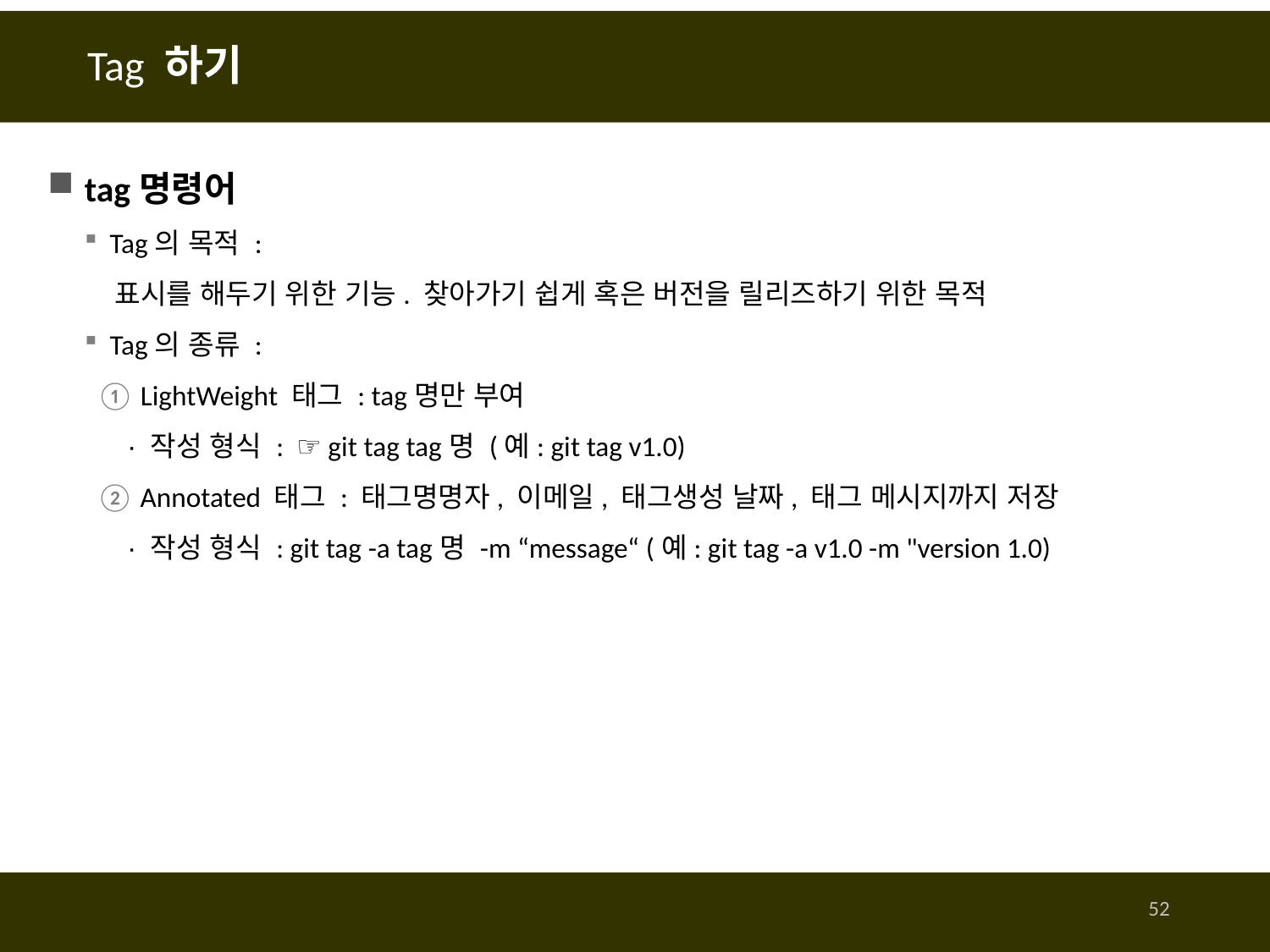

# Tag 하기
tag명령어
Tag의 목적 :
   표시를 해두기 위한 기능. 찾아가기 쉽게 혹은 버전을 릴리즈하기 위한 목적
Tag의 종류 :
 LightWeight 태그 : tag명만 부여
    ∙ 작성 형식 :  ☞ git tag tag명 (예: git tag v1.0)
 Annotated 태그 : 태그명명자, 이메일, 태그생성 날짜, 태그 메시지까지 저장
    ∙ 작성 형식 : git tag -a tag명 -m “message“ (예: git tag -a v1.0 -m "version 1.0)

52